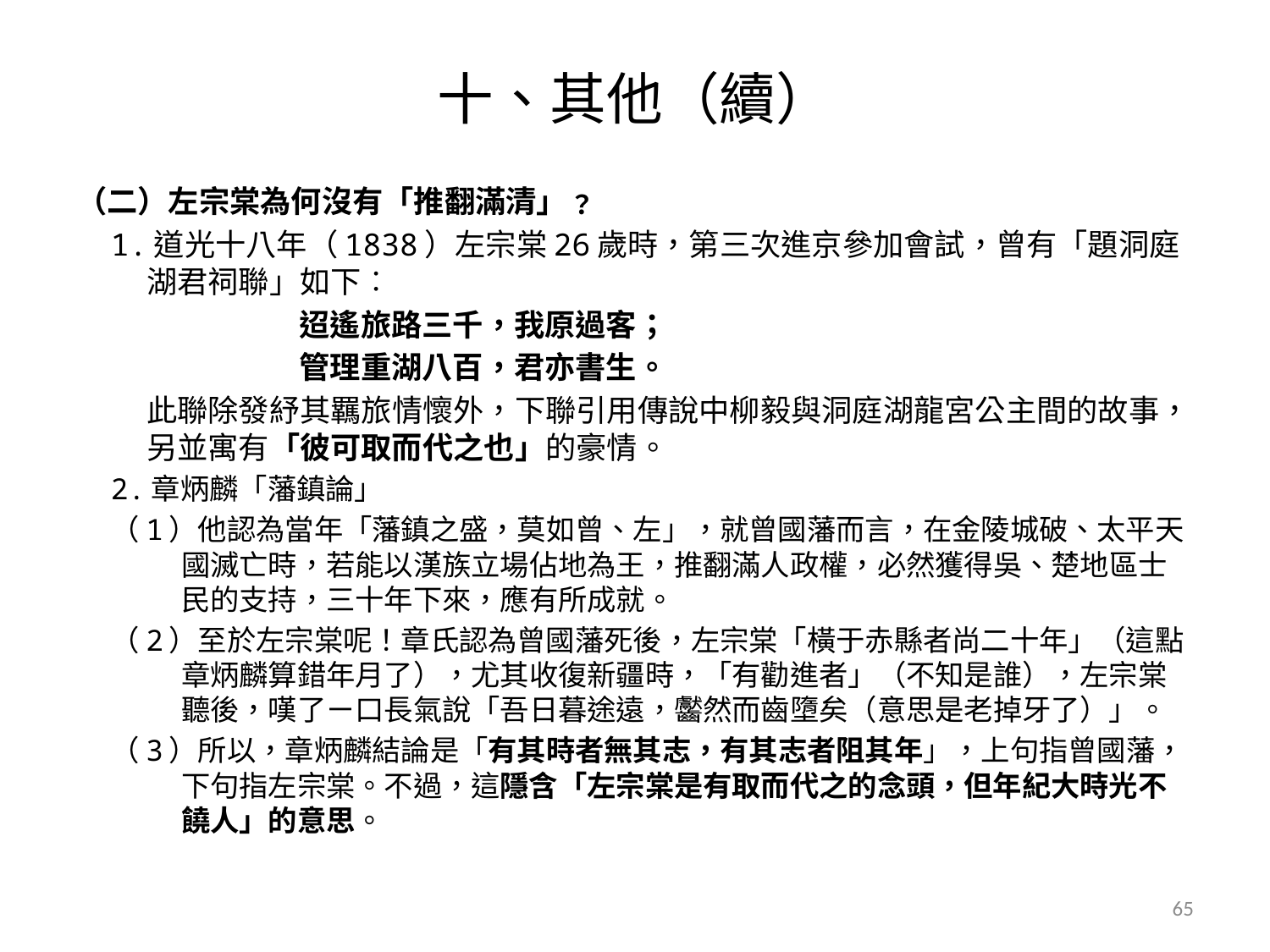

# 十、其他（續）
（二）左宗棠為何沒有「推翻滿清」﹖
1.道光十八年（1838）左宗棠26歲時，第三次進京參加會試，曾有「題洞庭湖君祠聯」如下︰
迢遙旅路三千，我原過客；
管理重湖八百，君亦書生。
此聯除發紓其羈旅情懷外，下聯引用傳說中柳毅與洞庭湖龍宮公主間的故事，另並寓有「彼可取而代之也」的豪情。
2.章炳麟「藩鎮論」
（1）他認為當年「藩鎮之盛，莫如曾、左」，就曾國藩而言，在金陵城破、太平天國滅亡時，若能以漢族立場佔地為王，推翻滿人政權，必然獲得吳、楚地區士民的支持，三十年下來，應有所成就。
（2）至於左宗棠呢！章氏認為曾國藩死後，左宗棠「橫于赤縣者尚二十年」（這點章炳麟算錯年月了），尤其收復新疆時，「有勸進者」（不知是誰），左宗棠聽後，嘆了ㄧ口長氣說「吾日暮途遠，齾然而齒墮矣（意思是老掉牙了）」。
（3）所以，章炳麟結論是「有其時者無其志，有其志者阻其年」，上句指曾國藩，下句指左宗棠。不過，這隱含「左宗棠是有取而代之的念頭，但年紀大時光不饒人」的意思。
65